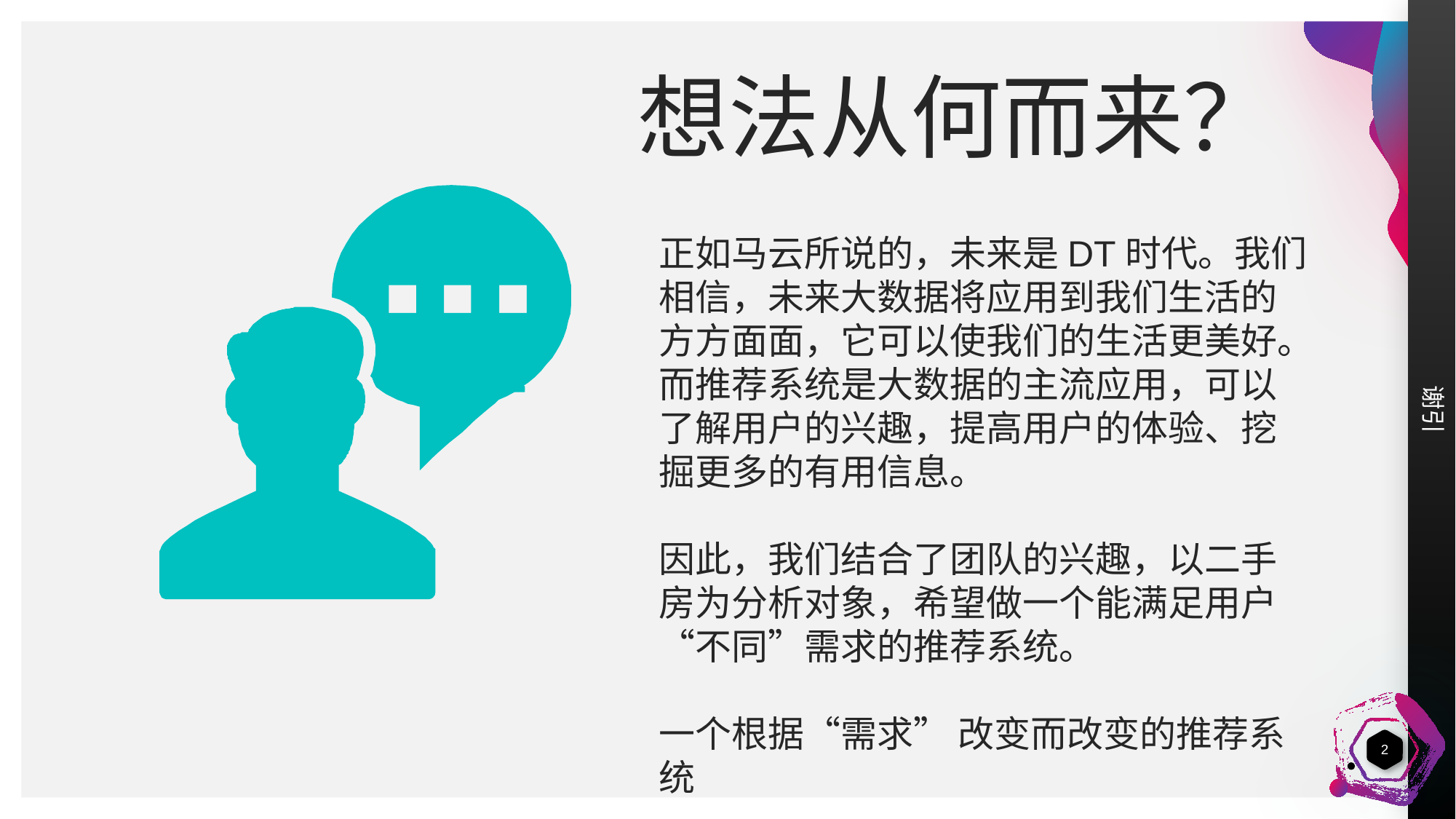

# 想法从何而来？

正如马云所说的，未来是DT时代。我们相信，未来大数据将应用到我们生活的方方面面，它可以使我们的生活更美好。而推荐系统是大数据的主流应用，可以了解用户的兴趣，提高用户的体验、挖掘更多的有用信息。

因此，我们结合了团队的兴趣，以二手房为分析对象，希望做一个能满足用户“不同”需求的推荐系统。

一个根据“需求” 改变而改变的推荐系统

2